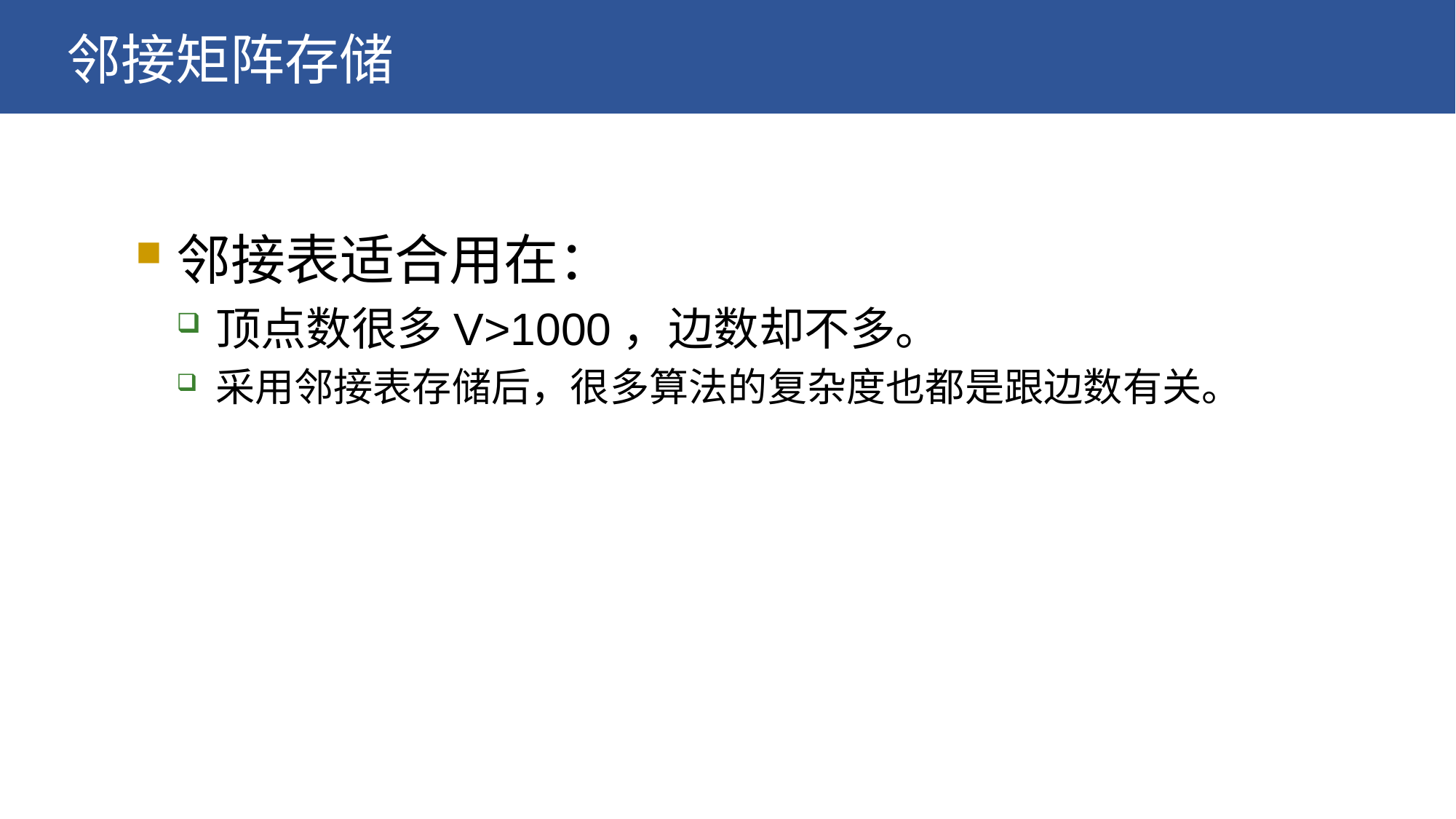

邻接矩阵存储
邻接表适合用在：
顶点数很多V>1000，边数却不多。
采用邻接表存储后，很多算法的复杂度也都是跟边数有关。